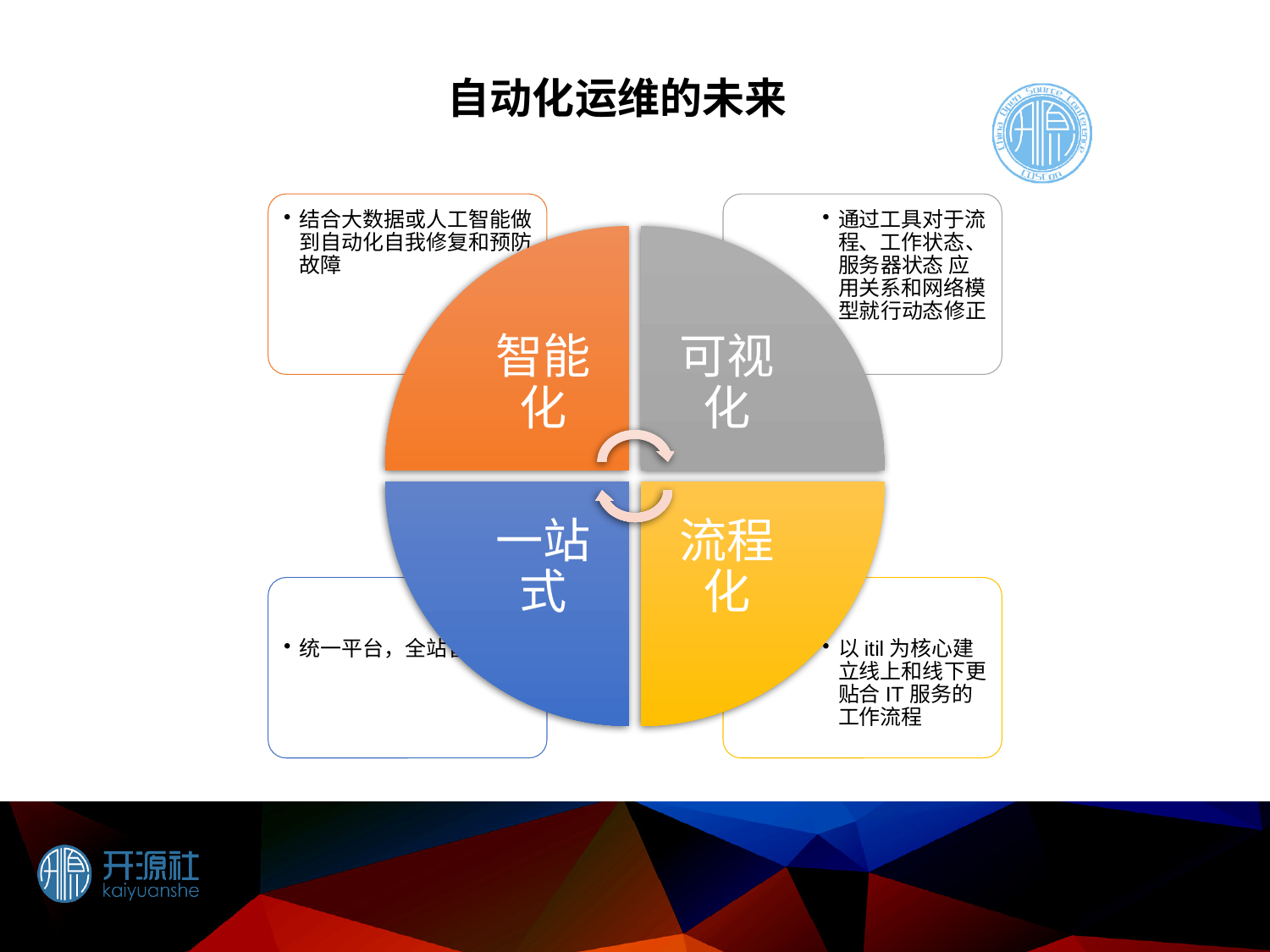

# 自动化运维的未来
以itil为核心建立线上和线下更贴合IT服务的工作流程
统一平台，全站管控
通过工具对于流程、工作状态、服务器状态 应用关系和网络模型就行动态修正
结合大数据或人工智能做到自动化自我修复和预防故障
智能化
可视化
流程化
一站式